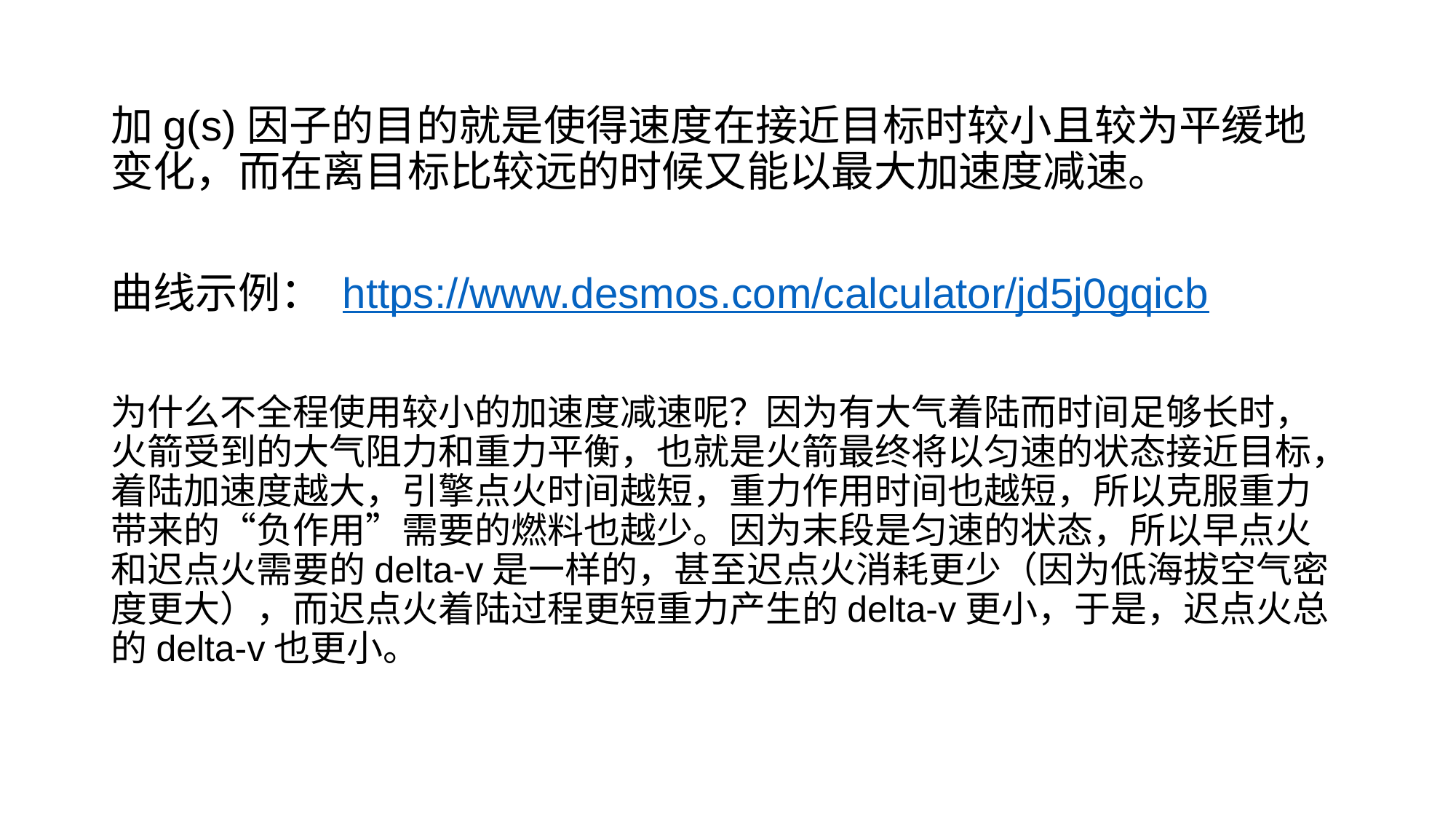

加g(s)因子的目的就是使得速度在接近目标时较小且较为平缓地变化，而在离目标比较远的时候又能以最大加速度减速。

曲线示例： https://www.desmos.com/calculator/jd5j0gqicb

为什么不全程使用较小的加速度减速呢？因为有大气着陆而时间足够长时，火箭受到的大气阻力和重力平衡，也就是火箭最终将以匀速的状态接近目标，着陆加速度越大，引擎点火时间越短，重力作用时间也越短，所以克服重力带来的“负作用”需要的燃料也越少。因为末段是匀速的状态，所以早点火和迟点火需要的delta-v是一样的，甚至迟点火消耗更少（因为低海拔空气密度更大），而迟点火着陆过程更短重力产生的delta-v更小，于是，迟点火总的delta-v也更小。